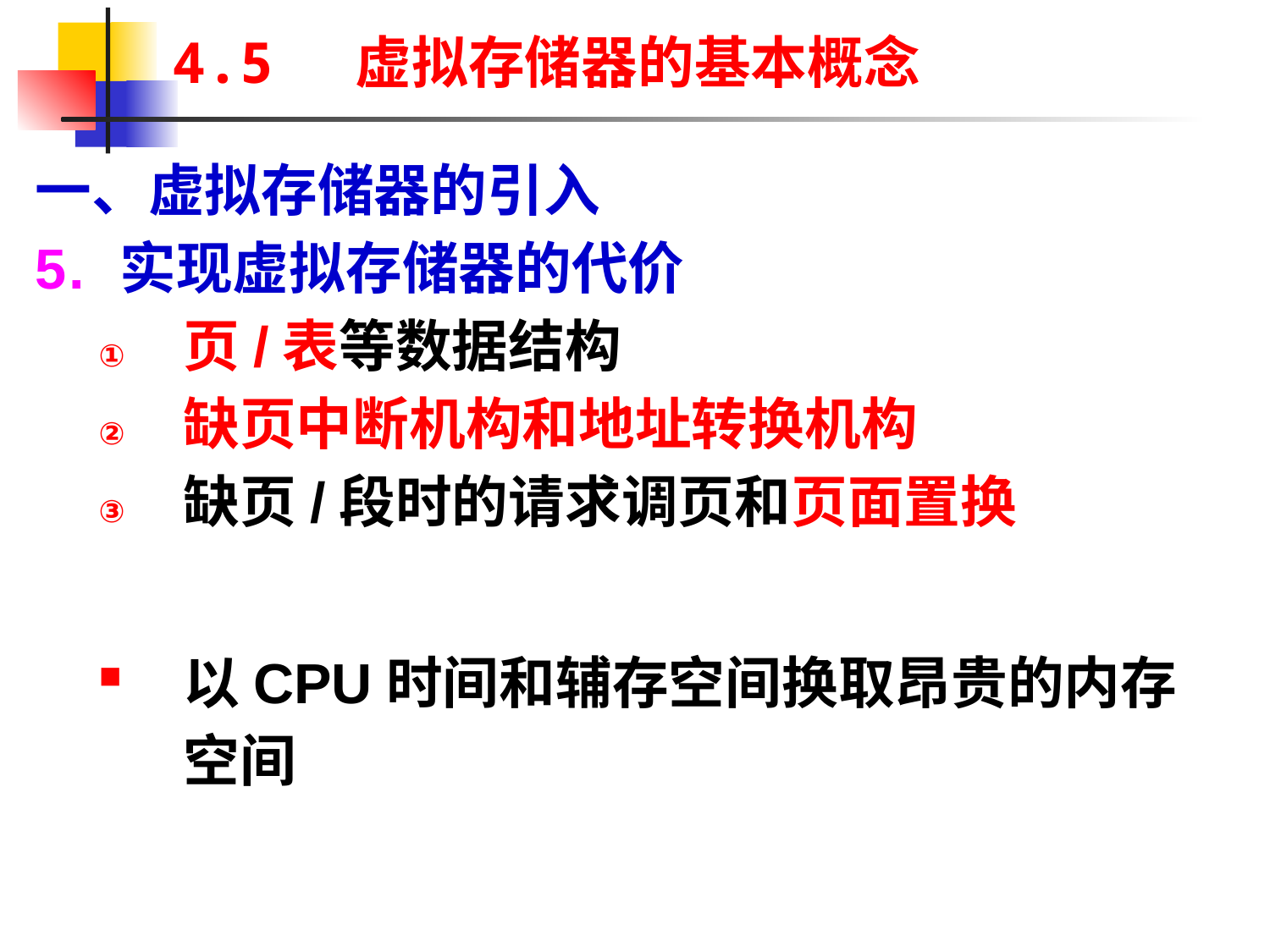

# 4.5  虚拟存储器的基本概念
一、虚拟存储器的引入
实现虚拟存储器的代价
页/表等数据结构
缺页中断机构和地址转换机构
缺页/段时的请求调页和页面置换

以CPU时间和辅存空间换取昂贵的内存空间